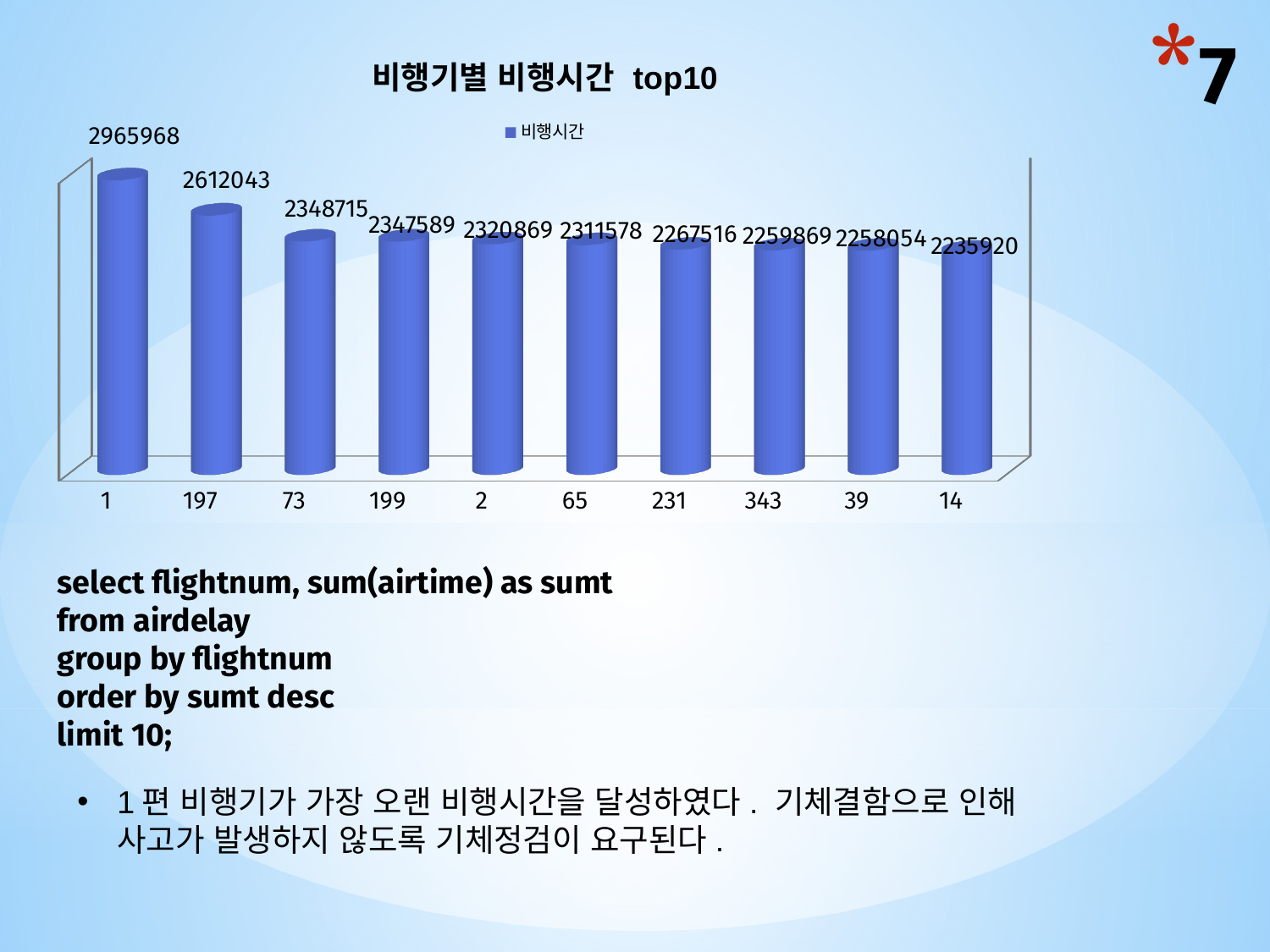

# 7

[unsupported chart]

select flightnum, sum(airtime) as sumt
from airdelay
group by flightnum
order by sumt desc
limit 10;
1편 비행기가 가장 오랜 비행시간을 달성하였다. 기체결함으로 인해 사고가 발생하지 않도록 기체정검이 요구된다.